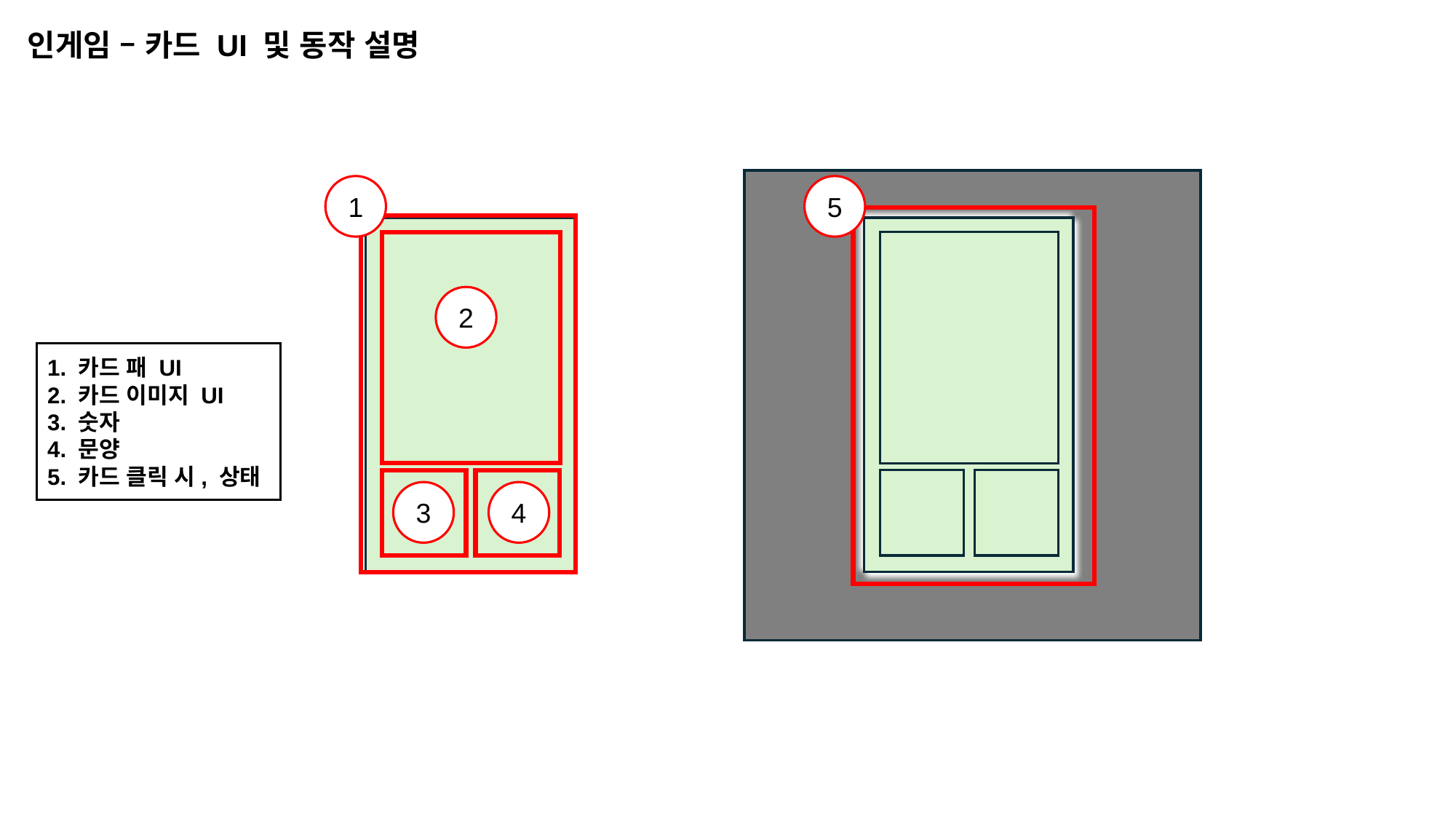

인게임 – 카드 UI 및 동작 설명

1
5

2
1. 카드 패 UI
2. 카드 이미지 UI
3. 숫자
4. 문양
5. 카드 클릭 시, 상태

3
4